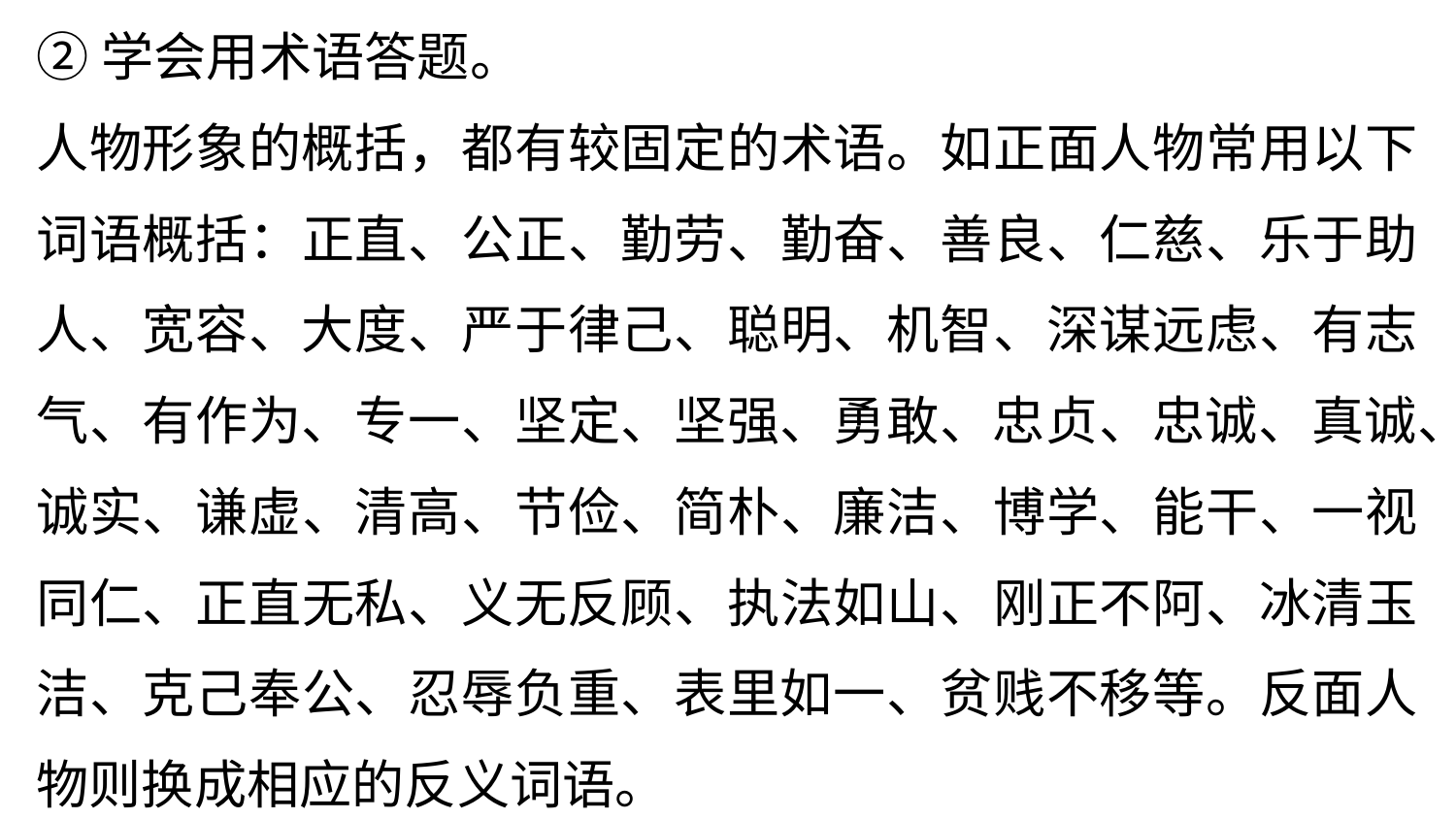

②学会用术语答题。
人物形象的概括，都有较固定的术语。如正面人物常用以下词语概括：正直、公正、勤劳、勤奋、善良、仁慈、乐于助人、宽容、大度、严于律己、聪明、机智、深谋远虑、有志气、有作为、专一、坚定、坚强、勇敢、忠贞、忠诚、真诚、诚实、谦虚、清高、节俭、简朴、廉洁、博学、能干、一视同仁、正直无私、义无反顾、执法如山、刚正不阿、冰清玉洁、克己奉公、忍辱负重、表里如一、贫贱不移等。反面人物则换成相应的反义词语。